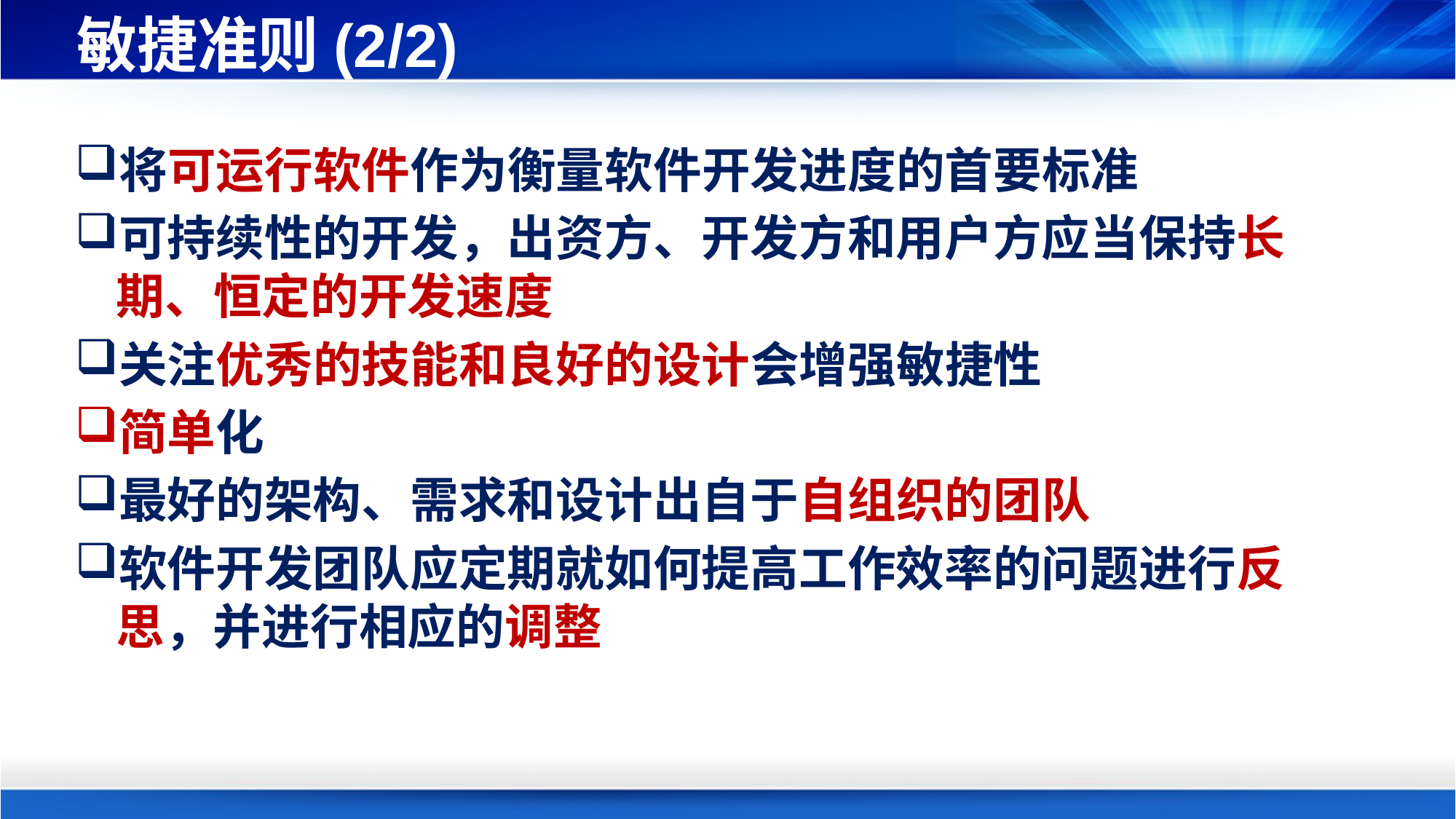

# 敏捷准则(2/2)
将可运行软件作为衡量软件开发进度的首要标准
可持续性的开发，出资方、开发方和用户方应当保持长期、恒定的开发速度
关注优秀的技能和良好的设计会增强敏捷性
简单化
最好的架构、需求和设计出自于自组织的团队
软件开发团队应定期就如何提高工作效率的问题进行反思，并进行相应的调整